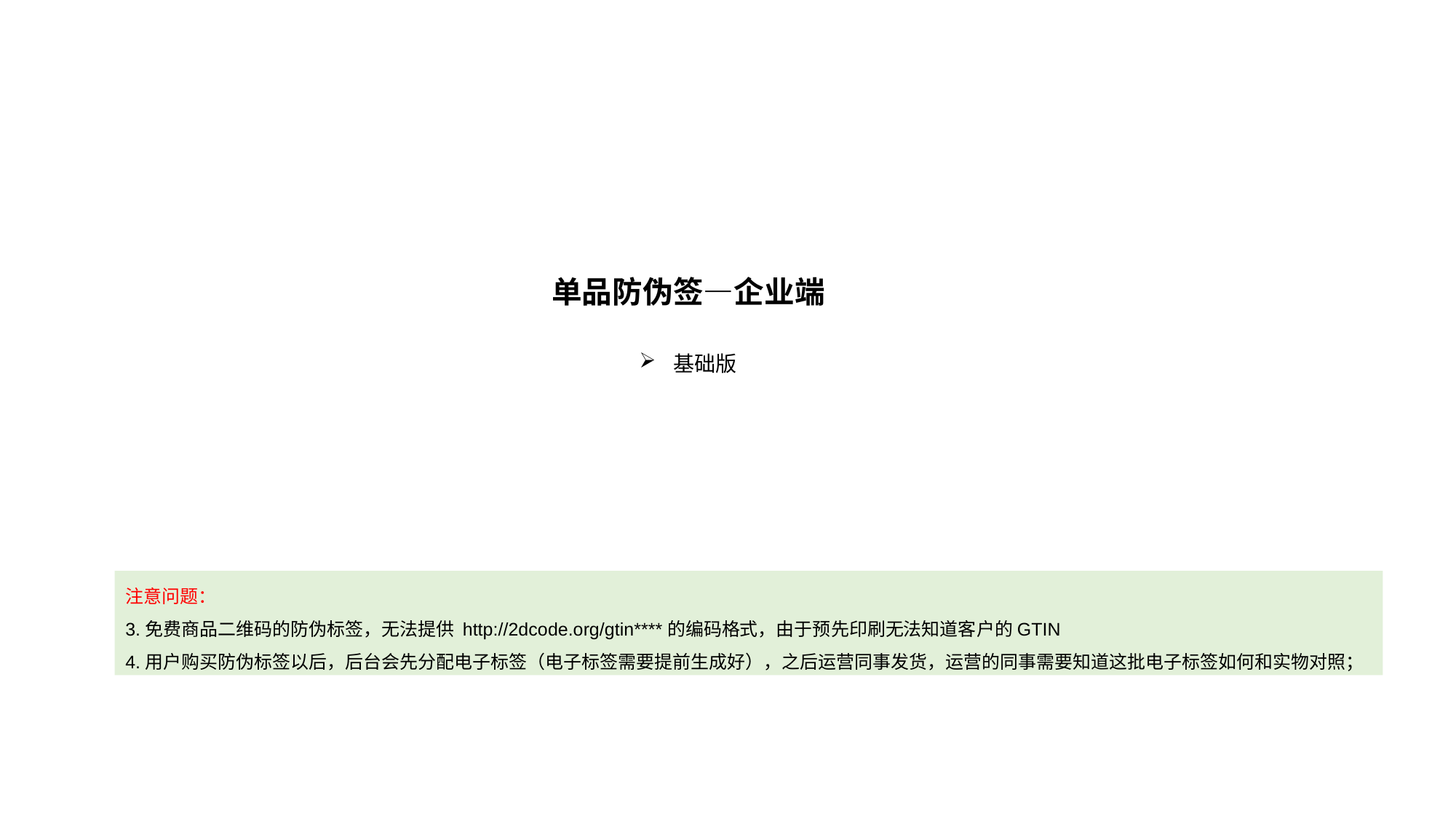

单品防伪签—企业端
基础版
注意问题：
3.免费商品二维码的防伪标签，无法提供 http://2dcode.org/gtin****的编码格式，由于预先印刷无法知道客户的GTIN
4.用户购买防伪标签以后，后台会先分配电子标签（电子标签需要提前生成好），之后运营同事发货，运营的同事需要知道这批电子标签如何和实物对照；